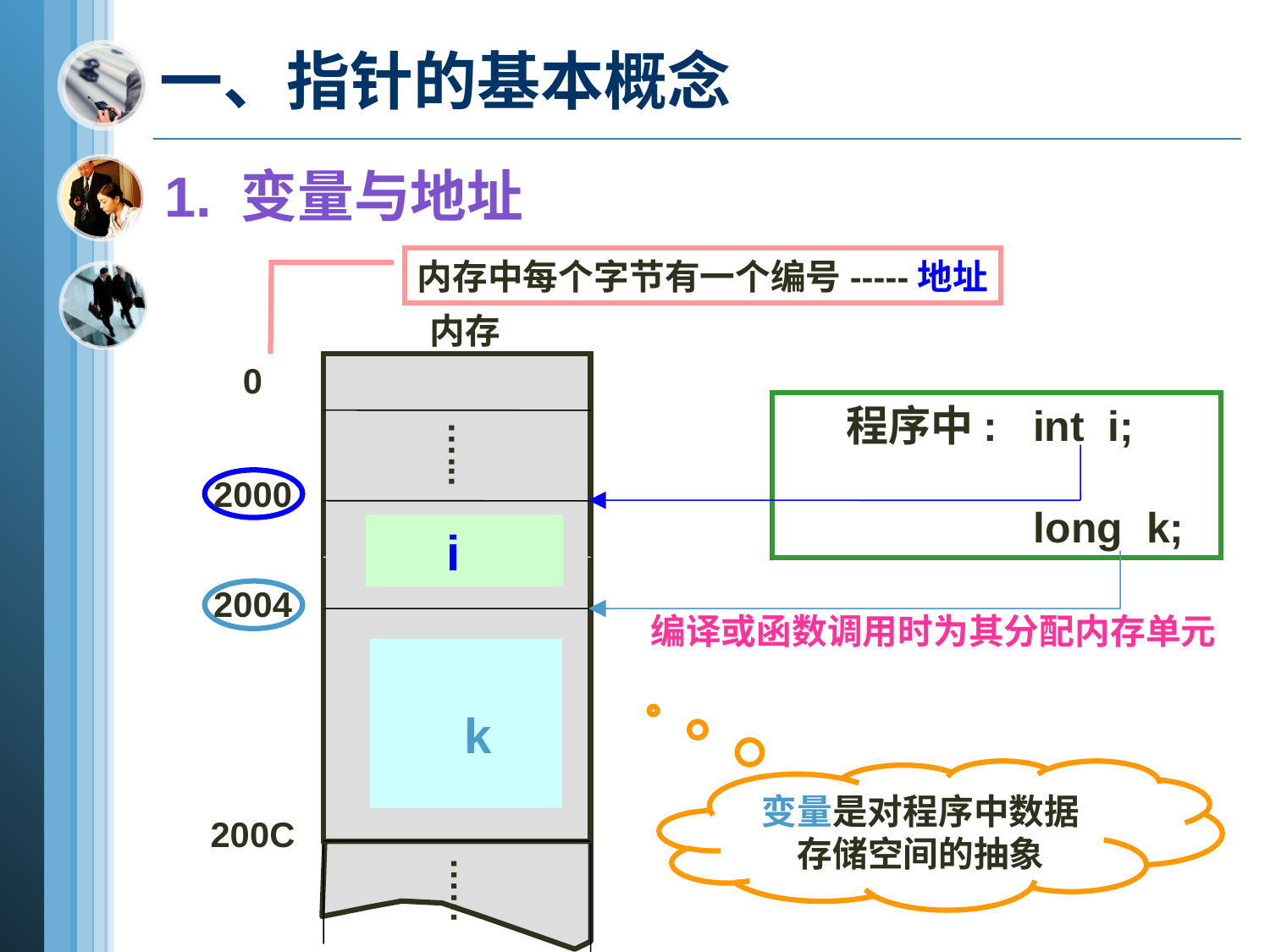

# 一、指针的基本概念
1. 变量与地址
内存中每个字节有一个编号-----地址
内存
0

…...
2000

2004

200C

…...
程序中:   int  i;

                     long  k;

     i

 编译或函数调用时为其分配内存单元

      k
变量是对程序中数据
存储空间的抽象